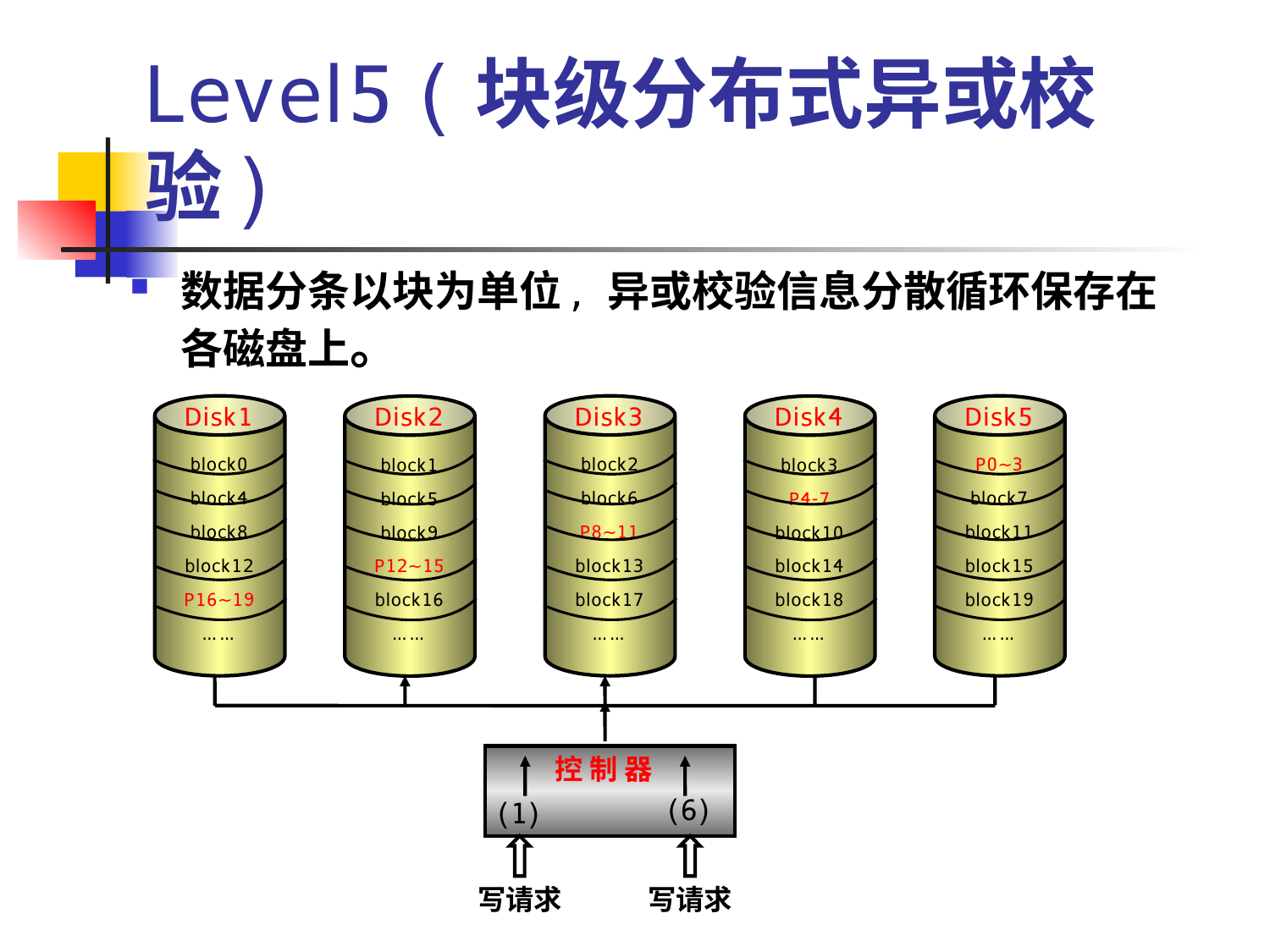

Level5 (块级分布式异或校验)
数据分条以块为单位, 异或校验信息分散循环保存在各磁盘上。

block0
block4
block8
block12
P16~19
……
block2
block6
P8~11
block13
block17
……
P0~3
block7
block11
block15
block19
……
block1
block5
block9
P12~15
block16
……
block3
P4-7
block10
block14
block18
……
Disk1
Disk3
Disk5
Disk2
Disk4

控 制 器

(6)
(1)

写请求
写请求